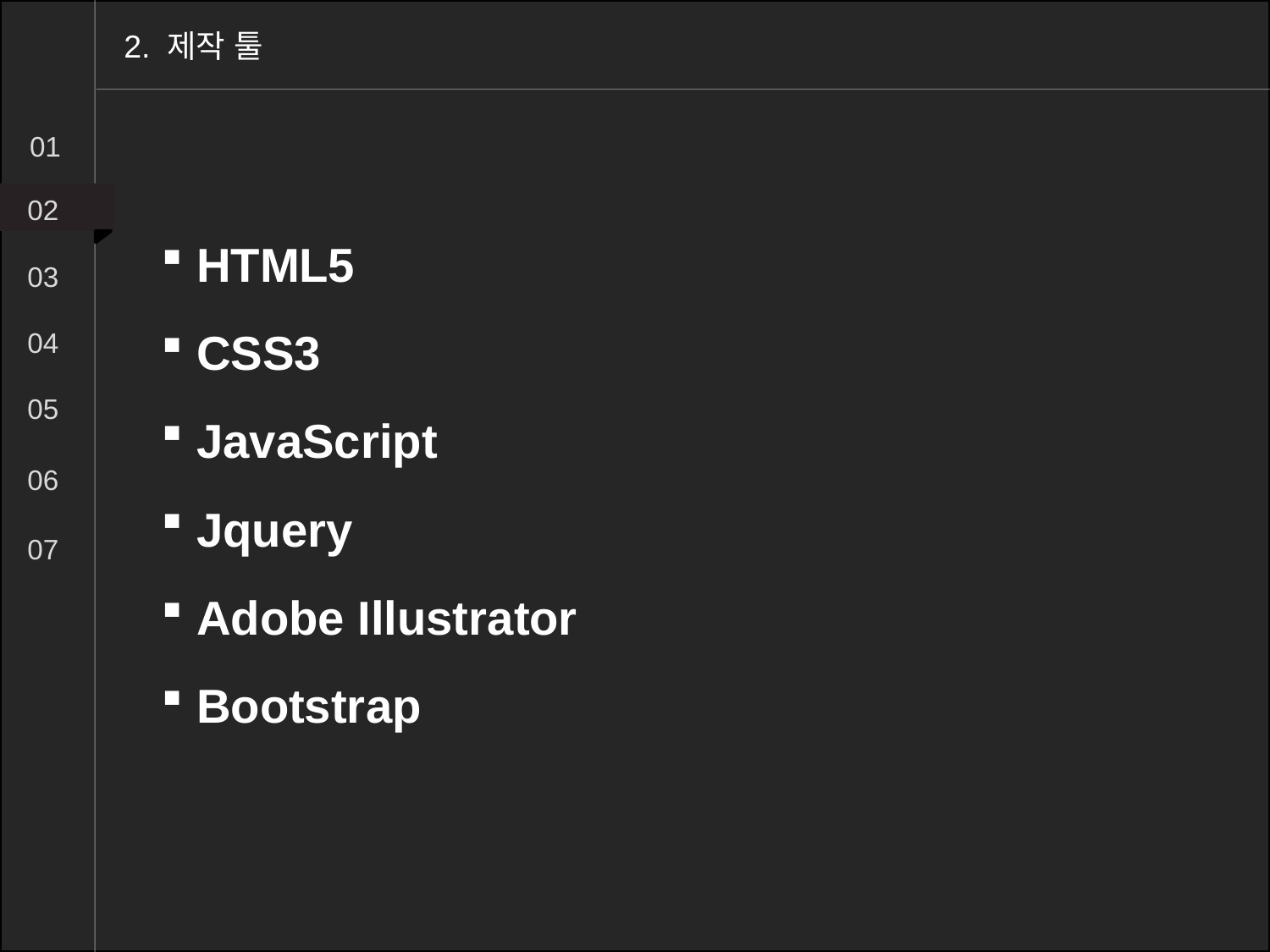

2. 제작 툴
01

02

 HTML5

 CSS3

 JavaScript

 Jquery

 Adobe Illustrator

 Bootstrap
03
04
05
06
07